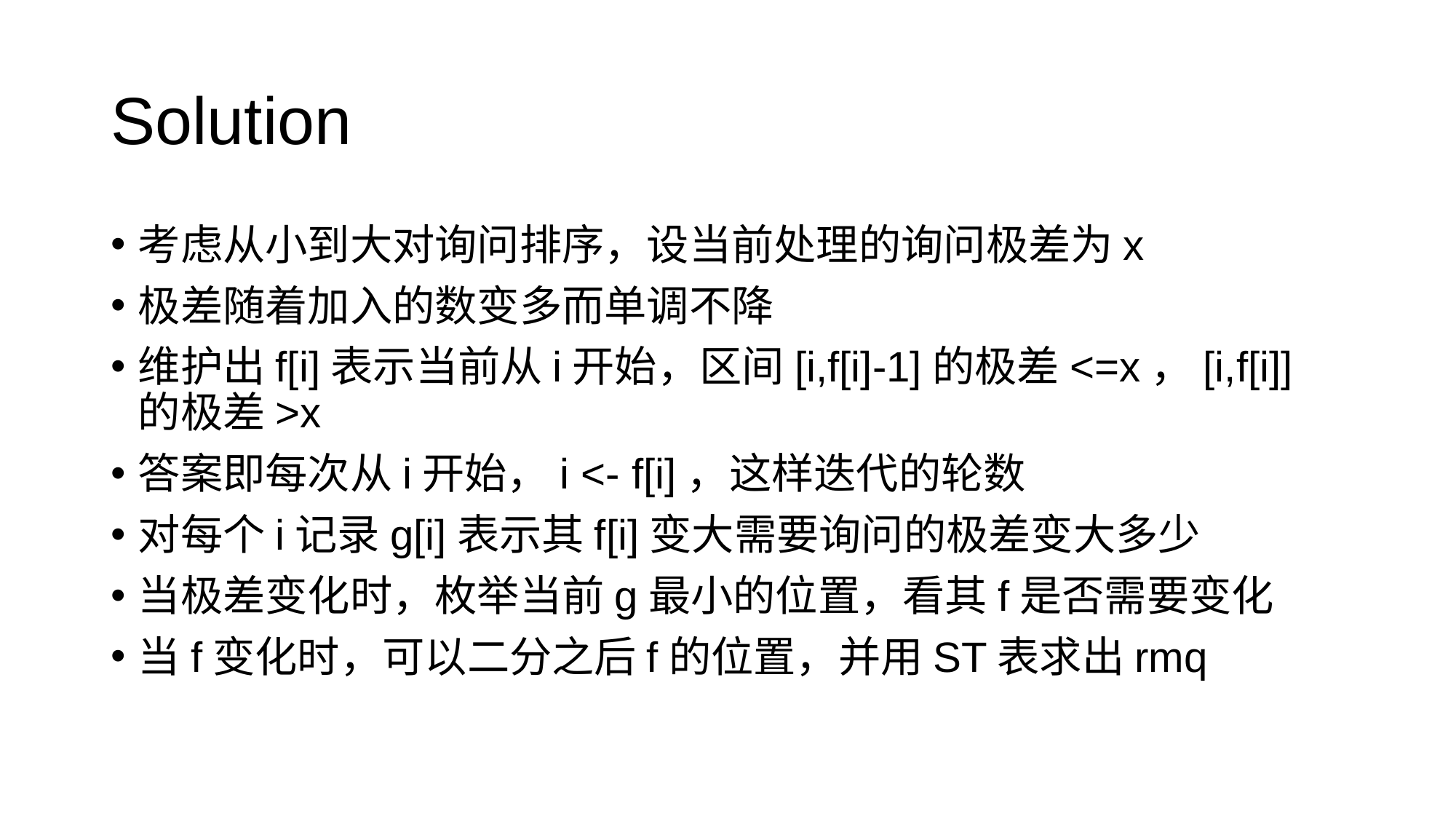

# Solution
考虑从小到大对询问排序，设当前处理的询问极差为x
极差随着加入的数变多而单调不降
维护出f[i]表示当前从i开始，区间[i,f[i]-1]的极差<=x，[i,f[i]]的极差>x
答案即每次从i开始，i <- f[i]，这样迭代的轮数
对每个i记录g[i]表示其f[i]变大需要询问的极差变大多少
当极差变化时，枚举当前g最小的位置，看其f是否需要变化
当f变化时，可以二分之后f的位置，并用ST表求出rmq